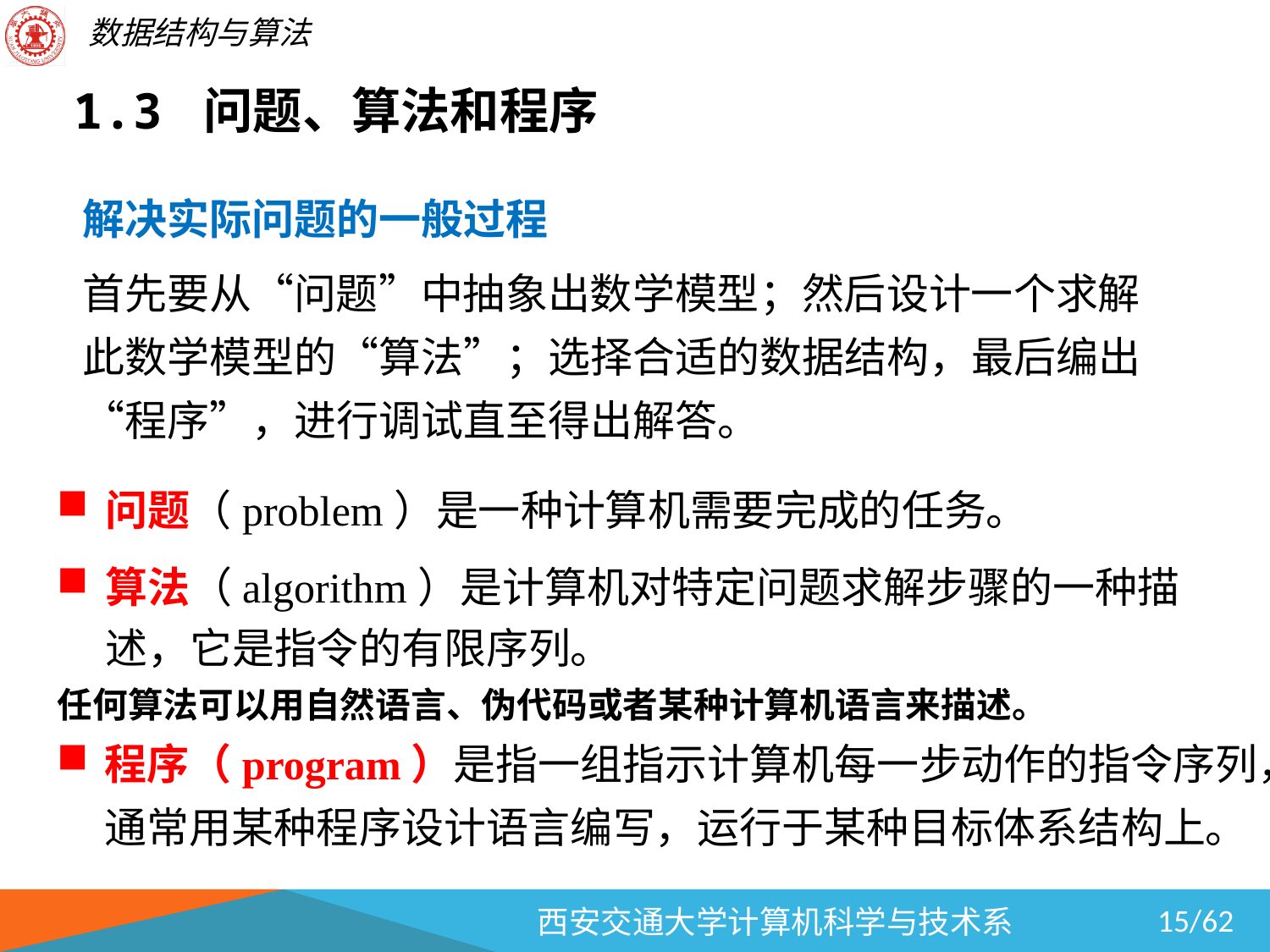

# 1.3 问题、算法和程序
解决实际问题的一般过程
首先要从“问题”中抽象出数学模型；然后设计一个求解此数学模型的“算法”；选择合适的数据结构，最后编出“程序”，进行调试直至得出解答。
问题（problem）是一种计算机需要完成的任务。
算法（algorithm）是计算机对特定问题求解步骤的一种描述，它是指令的有限序列。
任何算法可以用自然语言、伪代码或者某种计算机语言来描述。
程序（program）是指一组指示计算机每一步动作的指令序列，通常用某种程序设计语言编写，运行于某种目标体系结构上。